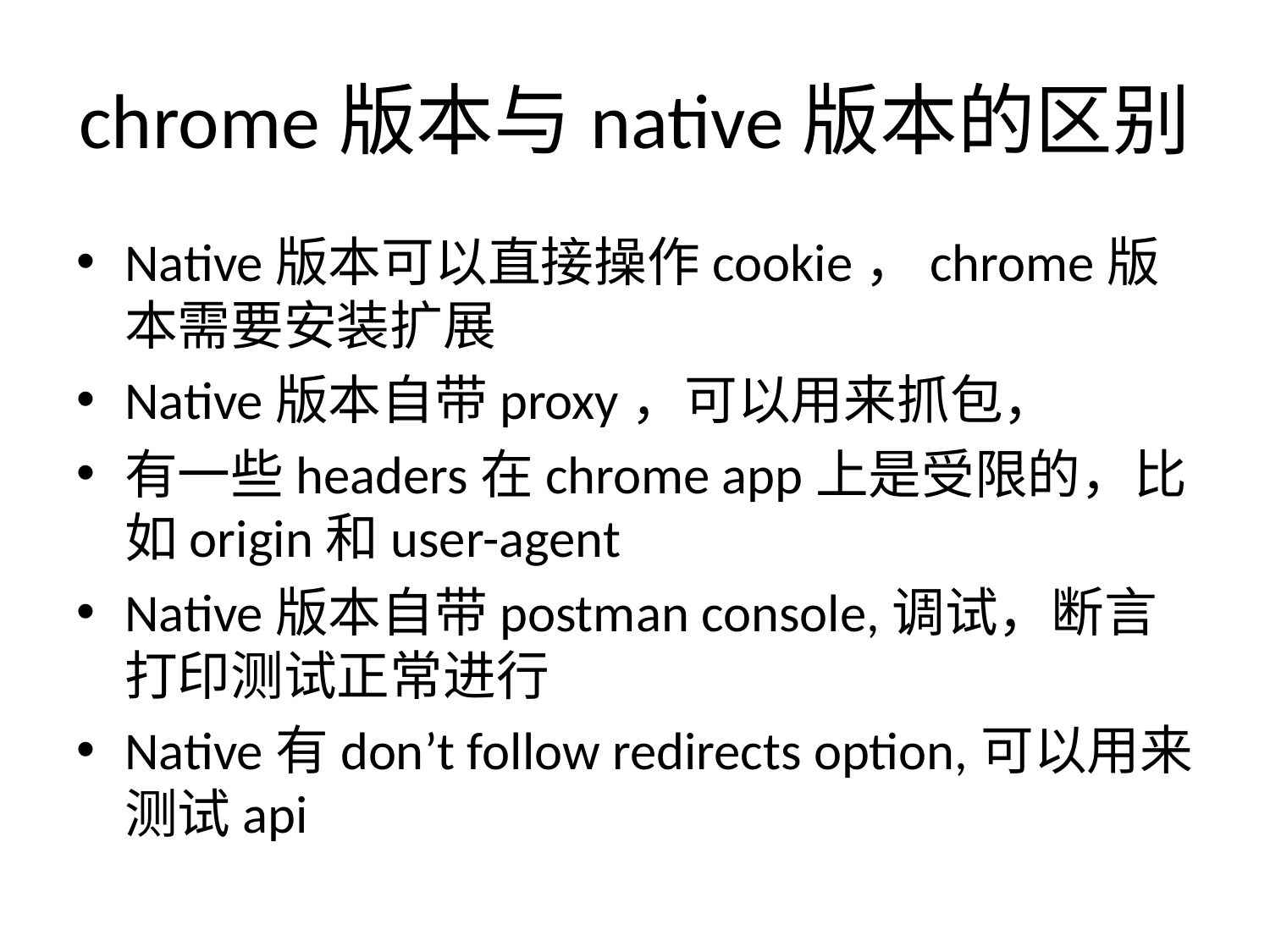

# chrome版本与native版本的区别
Native版本可以直接操作cookie，chrome版本需要安装扩展
Native版本自带proxy，可以用来抓包，
有一些headers在chrome app上是受限的，比如origin和user-agent
Native版本自带postman console,调试，断言打印测试正常进行
Native有don’t follow redirects option,可以用来测试api